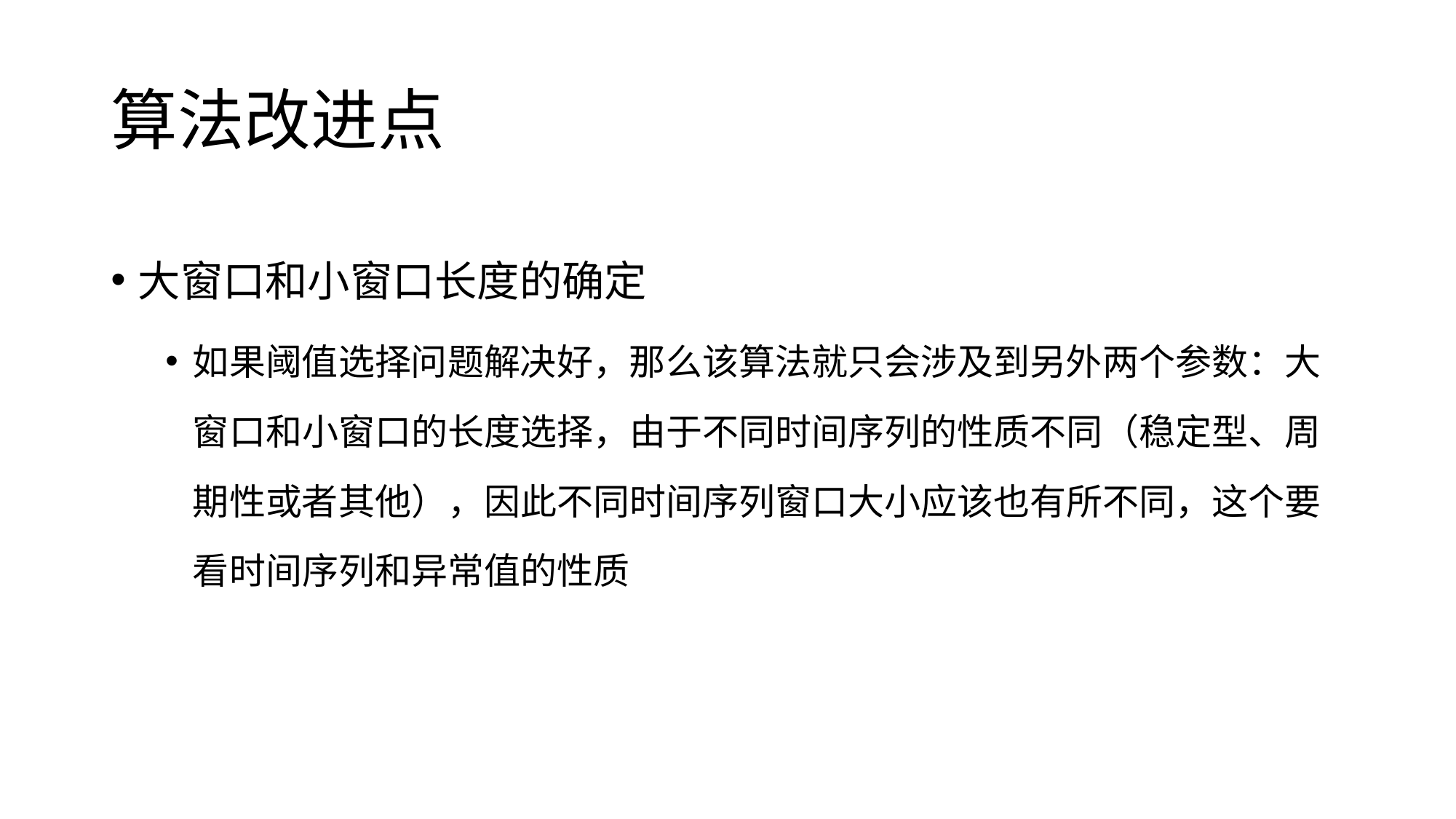

# 算法改进点
大窗口和小窗口长度的确定
如果阈值选择问题解决好，那么该算法就只会涉及到另外两个参数：大窗口和小窗口的长度选择，由于不同时间序列的性质不同（稳定型、周期性或者其他），因此不同时间序列窗口大小应该也有所不同，这个要看时间序列和异常值的性质